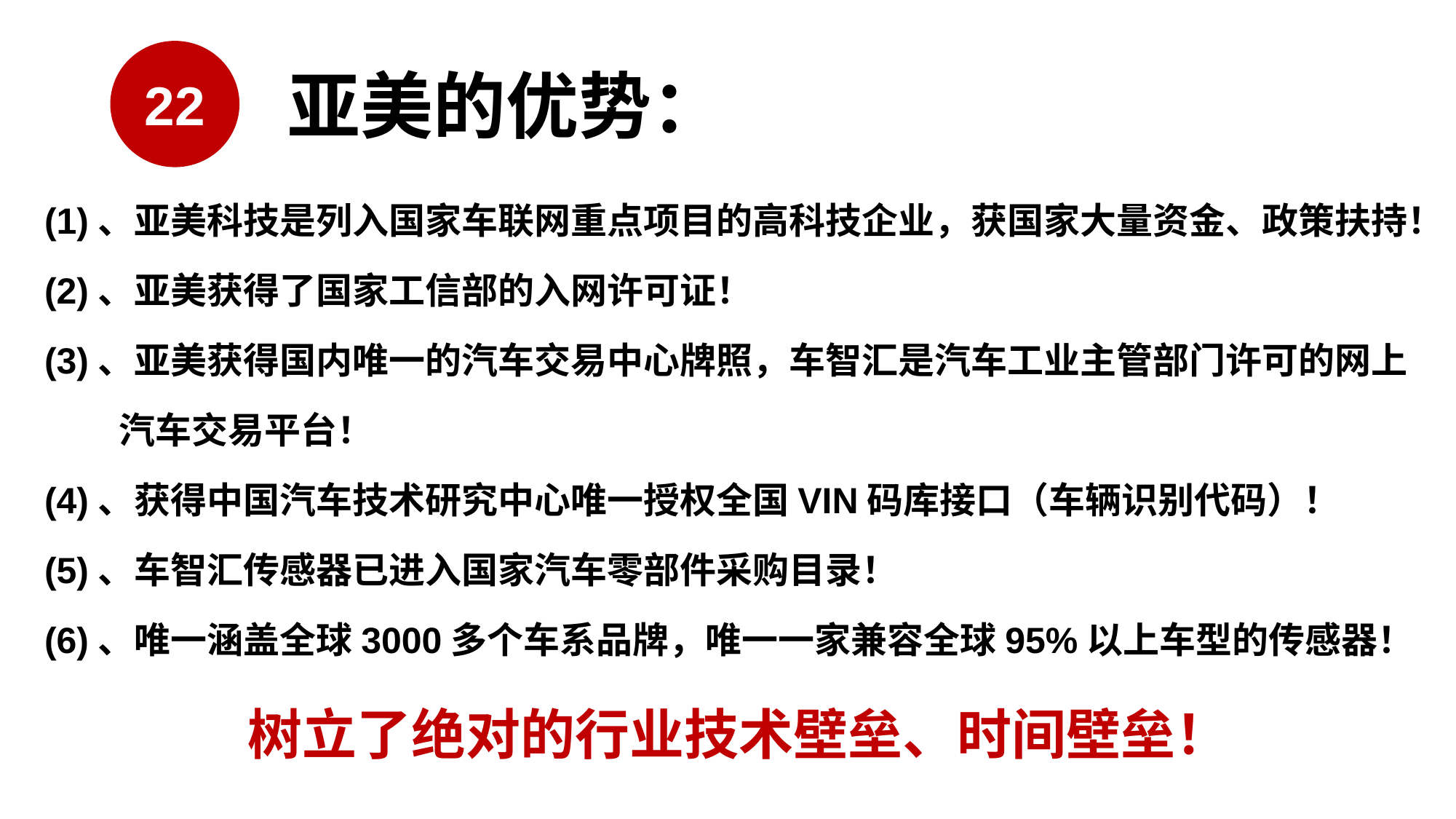

22
亚美的优势：
(1)、亚美科技是列入国家车联网重点项目的高科技企业，获国家大量资金、政策扶持！
(2)、亚美获得了国家工信部的入网许可证！
(3)、亚美获得国内唯一的汽车交易中心牌照，车智汇是汽车工业主管部门许可的网上
        汽车交易平台！
(4)、获得中国汽车技术研究中心唯一授权全国VIN码库接口（车辆识别代码）！
(5)、车智汇传感器已进入国家汽车零部件采购目录！
(6)、唯一涵盖全球3000多个车系品牌，唯一一家兼容全球95%以上车型的传感器！
树立了绝对的行业技术壁垒、时间壁垒！